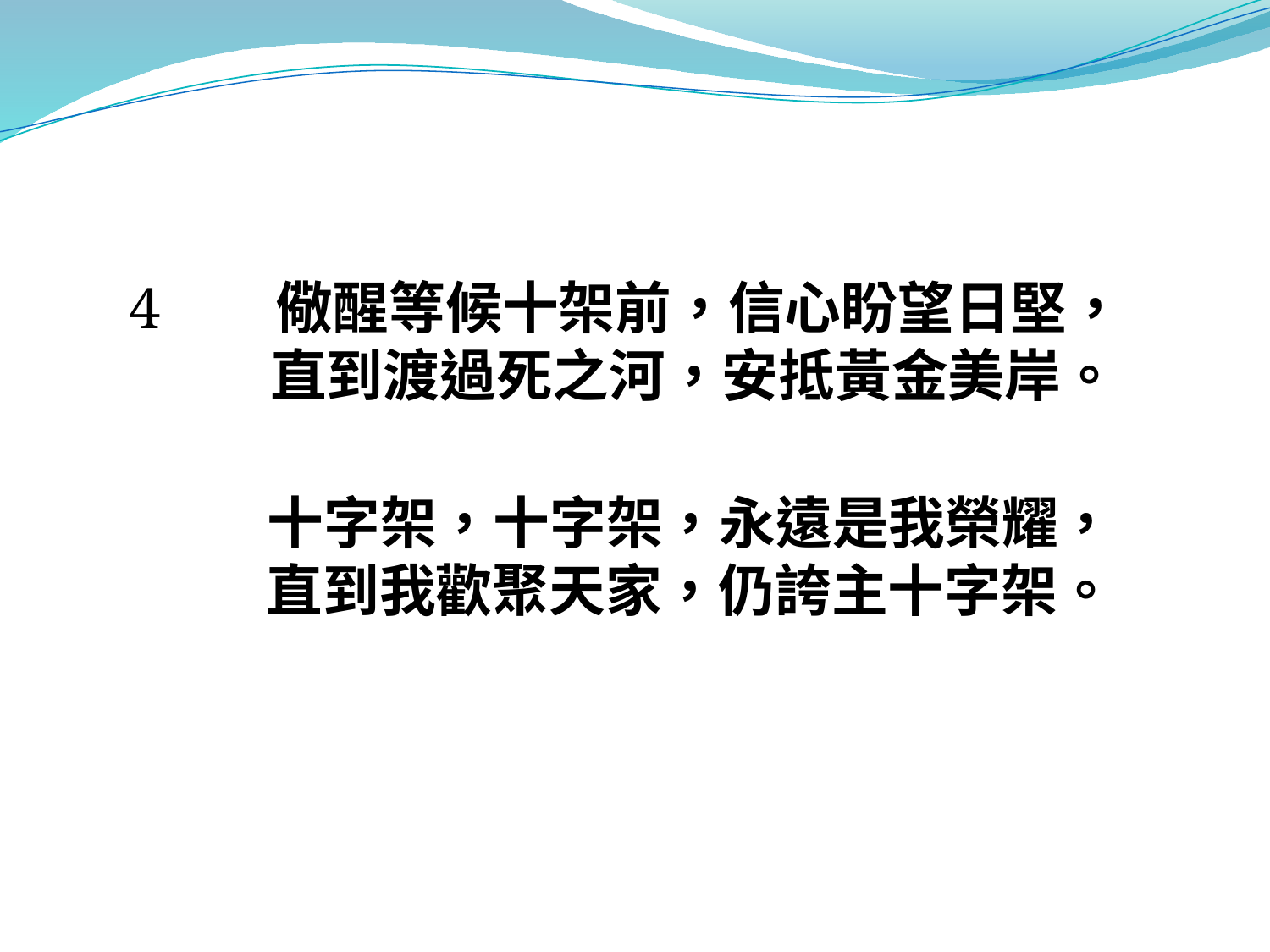

#
4       儆醒等候十架前，信心盼望日堅，
     直到渡過死之河，安抵黃金美岸。
         十字架，十字架，永遠是我榮耀，
　直到我歡聚天家，仍誇主十字架。